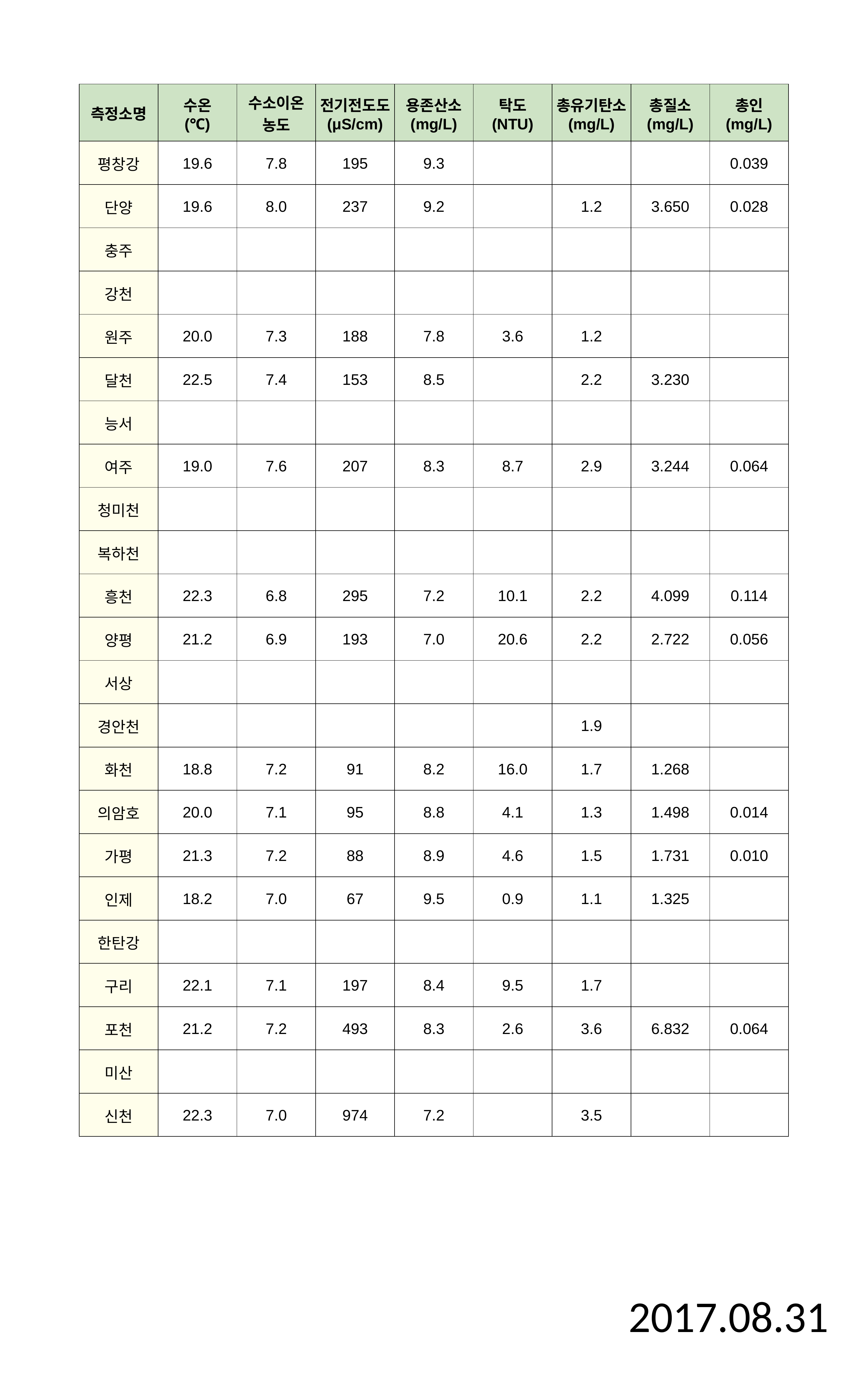

| 측정소명 | 수온 (℃) | 수소이온 농도 | 전기전도도 (μS/cm) | 용존산소 (mg/L) | 탁도 (NTU) | 총유기탄소 (mg/L) | 총질소 (mg/L) | 총인 (mg/L) |
| --- | --- | --- | --- | --- | --- | --- | --- | --- |
| 평창강 | 19.6 | 7.8 | 195 | 9.3 |  |  |  | 0.039 |
| 단양 | 19.6 | 8.0 | 237 | 9.2 |  | 1.2 | 3.650 | 0.028 |
| 충주 |  |  |  |  |  |  |  |  |
| 강천 |  |  |  |  |  |  |  |  |
| 원주 | 20.0 | 7.3 | 188 | 7.8 | 3.6 | 1.2 |  |  |
| 달천 | 22.5 | 7.4 | 153 | 8.5 |  | 2.2 | 3.230 |  |
| 능서 |  |  |  |  |  |  |  |  |
| 여주 | 19.0 | 7.6 | 207 | 8.3 | 8.7 | 2.9 | 3.244 | 0.064 |
| 청미천 |  |  |  |  |  |  |  |  |
| 복하천 |  |  |  |  |  |  |  |  |
| 흥천 | 22.3 | 6.8 | 295 | 7.2 | 10.1 | 2.2 | 4.099 | 0.114 |
| 양평 | 21.2 | 6.9 | 193 | 7.0 | 20.6 | 2.2 | 2.722 | 0.056 |
| 서상 |  |  |  |  |  |  |  |  |
| 경안천 |  |  |  |  |  | 1.9 |  |  |
| 화천 | 18.8 | 7.2 | 91 | 8.2 | 16.0 | 1.7 | 1.268 |  |
| 의암호 | 20.0 | 7.1 | 95 | 8.8 | 4.1 | 1.3 | 1.498 | 0.014 |
| 가평 | 21.3 | 7.2 | 88 | 8.9 | 4.6 | 1.5 | 1.731 | 0.010 |
| 인제 | 18.2 | 7.0 | 67 | 9.5 | 0.9 | 1.1 | 1.325 |  |
| 한탄강 |  |  |  |  |  |  |  |  |
| 구리 | 22.1 | 7.1 | 197 | 8.4 | 9.5 | 1.7 |  |  |
| 포천 | 21.2 | 7.2 | 493 | 8.3 | 2.6 | 3.6 | 6.832 | 0.064 |
| 미산 |  |  |  |  |  |  |  |  |
| 신천 | 22.3 | 7.0 | 974 | 7.2 |  | 3.5 |  |  |
2017.08.31